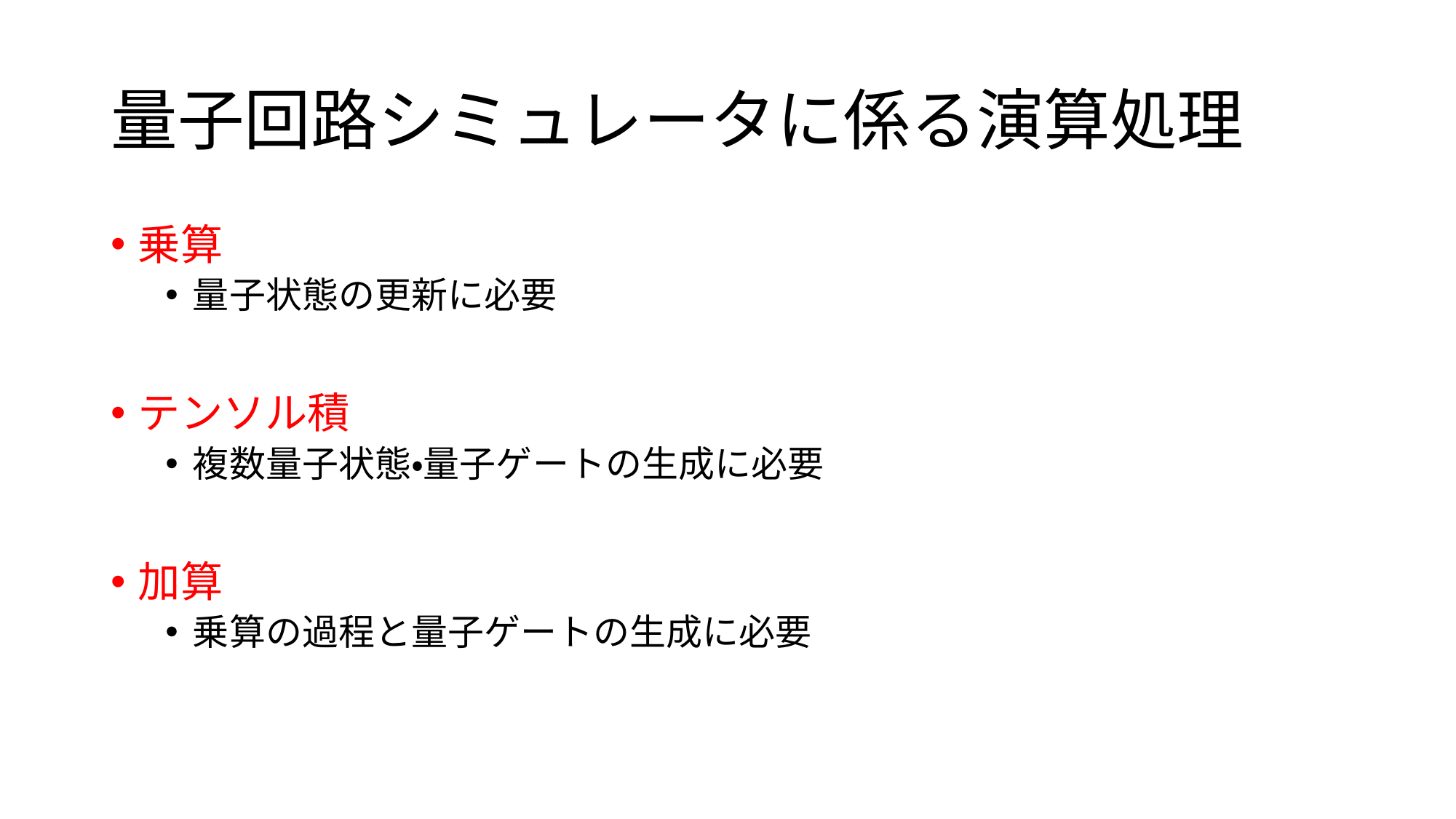

# 量子回路シミュレータに係る演算処理
乗算
量子状態の更新に必要

テンソル積
複数量子状態・量子ゲートの生成に必要

加算
乗算の過程と量子ゲートの生成に必要